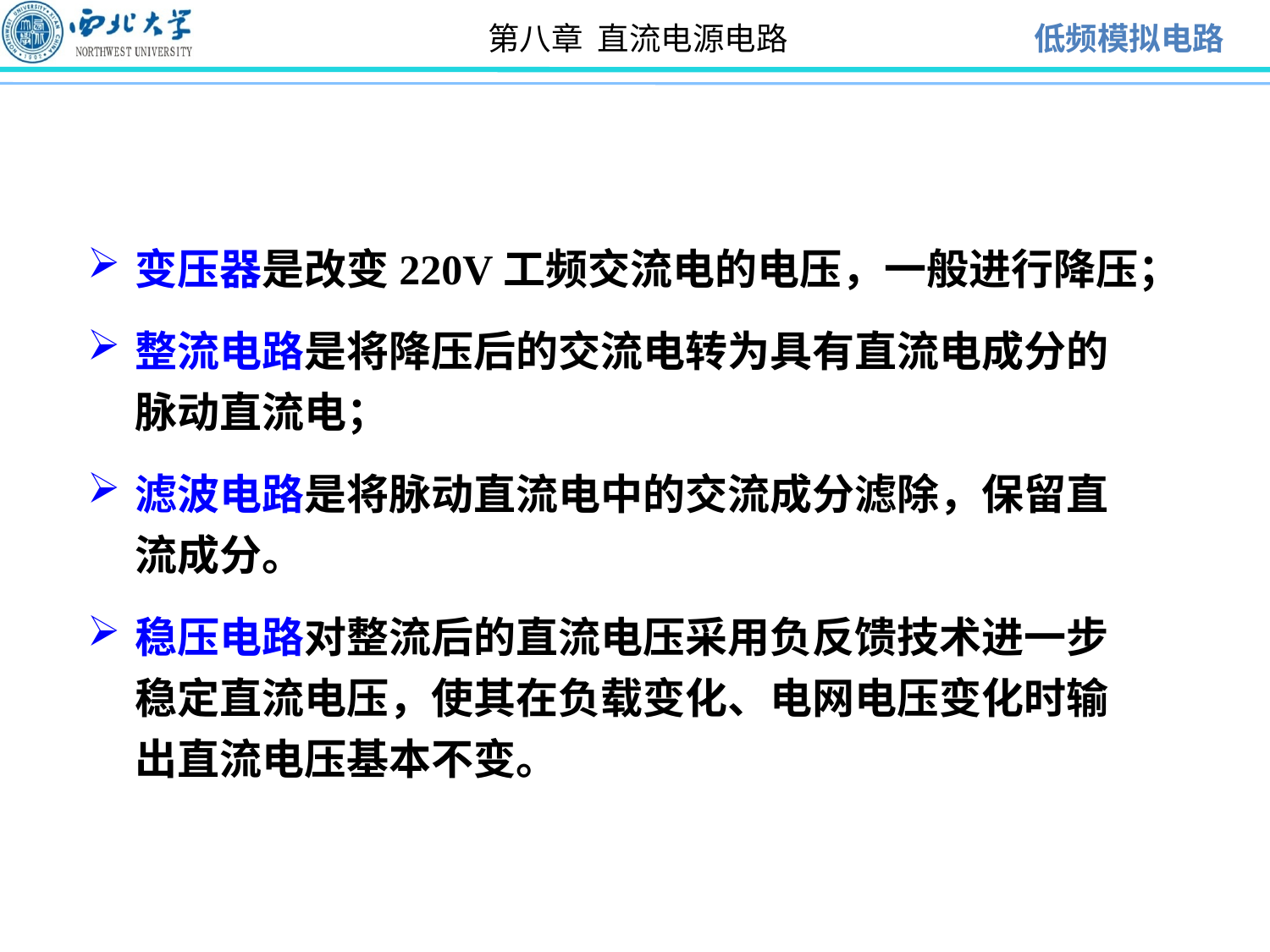

变压器是改变220V工频交流电的电压，一般进行降压；
整流电路是将降压后的交流电转为具有直流电成分的脉动直流电；
滤波电路是将脉动直流电中的交流成分滤除，保留直流成分。
稳压电路对整流后的直流电压采用负反馈技术进一步稳定直流电压，使其在负载变化、电网电压变化时输出直流电压基本不变。
6